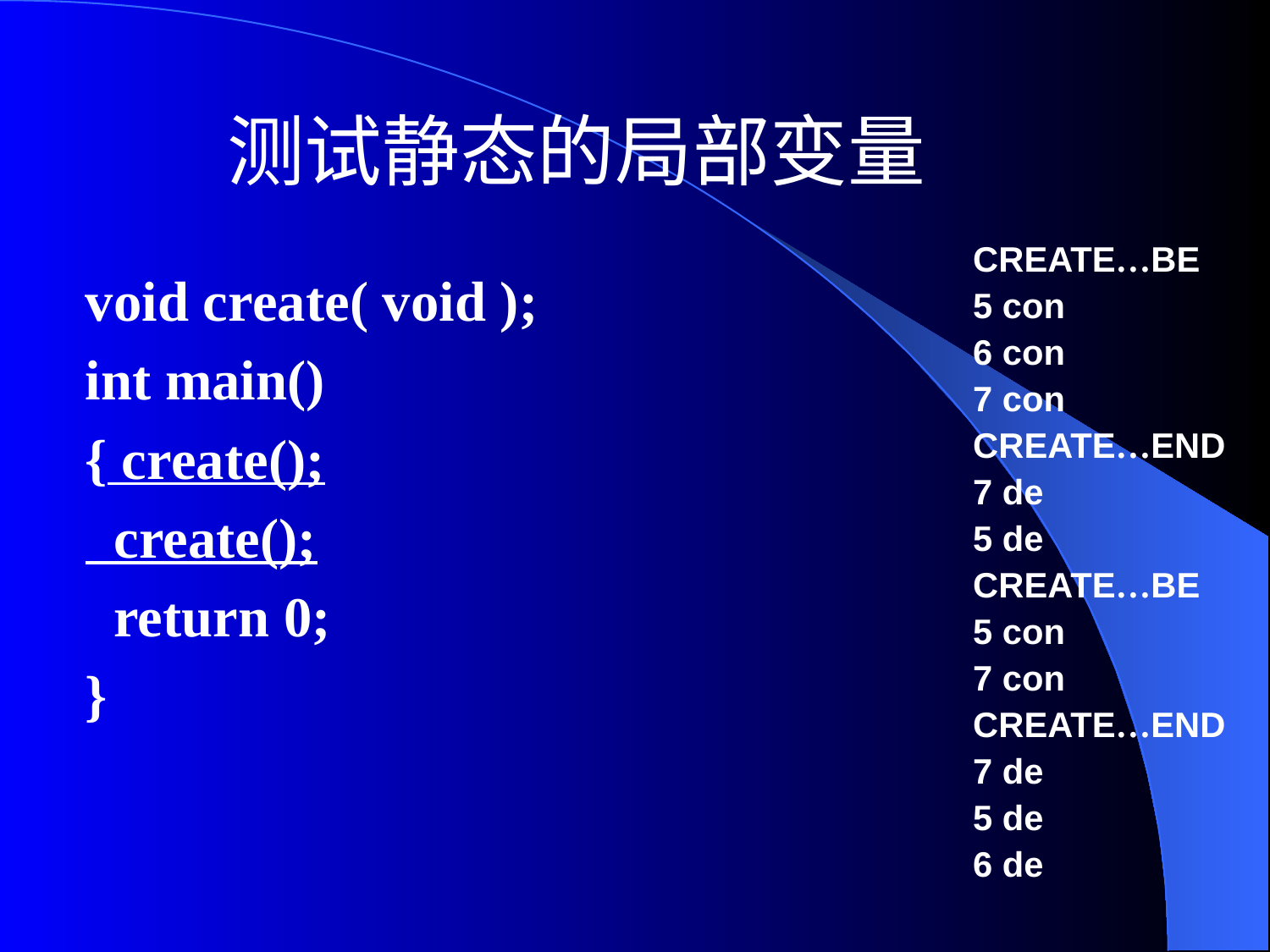

测试静态的局部变量
# CREATE…BE 5 con 6 con 7 con CREATE…END 7 de 5 de CREATE…BE 5 con 7 con CREATE…END 7 de 5 de 6 de
void create( void );
int main()
{ create();
  create();
  return 0;
}